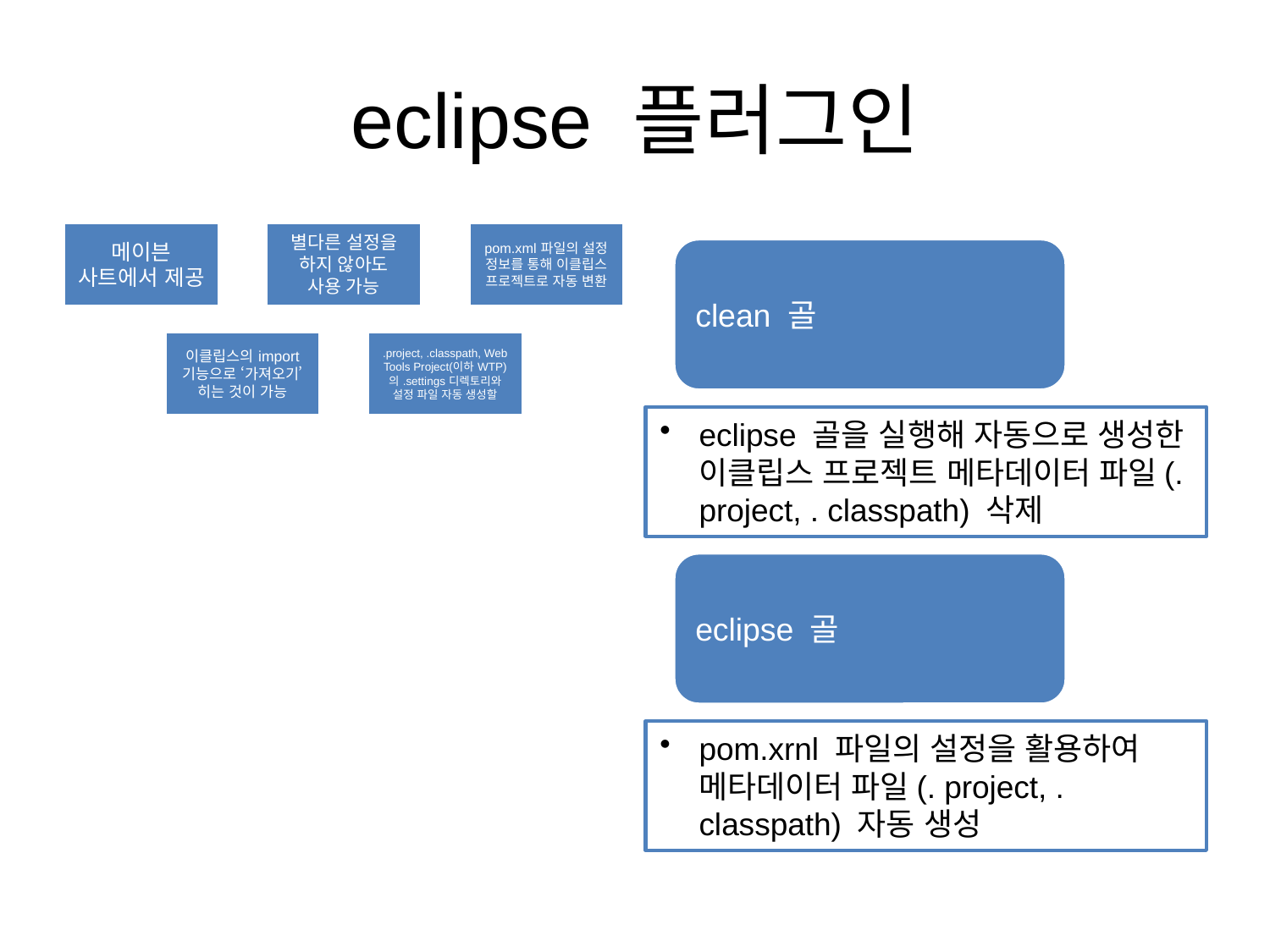

# eclipse 플러그인
메이븐 사트에서 제공
별다른 설정을 하지 않아도 사용 가능
이클립스의 import 기능으로 ‘가져오기’히는 것이 가능
pom.xml 파일의 설정 정보를 통해 이클립스 프로젝트로 자동 변환
.project, .classpath, Web Tools Project(이하 WTP) 의 .settings 디렉토리와 설정 파일 자동 생성할
clean 골
eclipse 골을 실행해 자동으로 생성한 이클립스 프로젝트 메타데이터 파일(. project, . classpath) 삭제
eclipse 골
pom.xrnl 파일의 설정을 활용하여 메타데이터 파일(. project, . classpath) 자동 생성